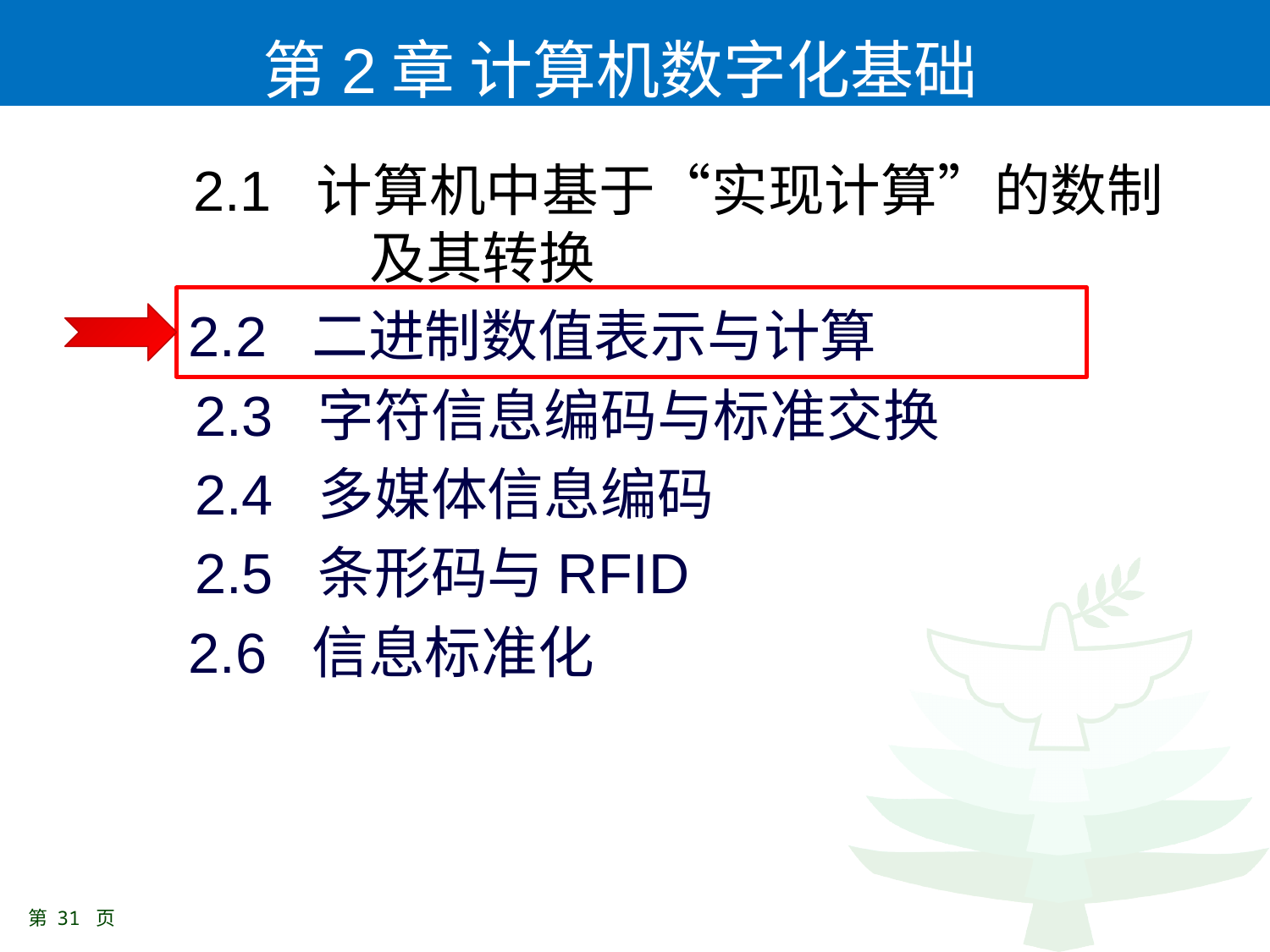

第2章 计算机数字化基础
	 2.1  计算机中基于“实现计算”的数制	     及其转换
      2.2  二进制数值表示与计算
	 2.3  字符信息编码与标准交换
	 2.4  多媒体信息编码
	 2.5  条形码与RFID
      2.6  信息标准化